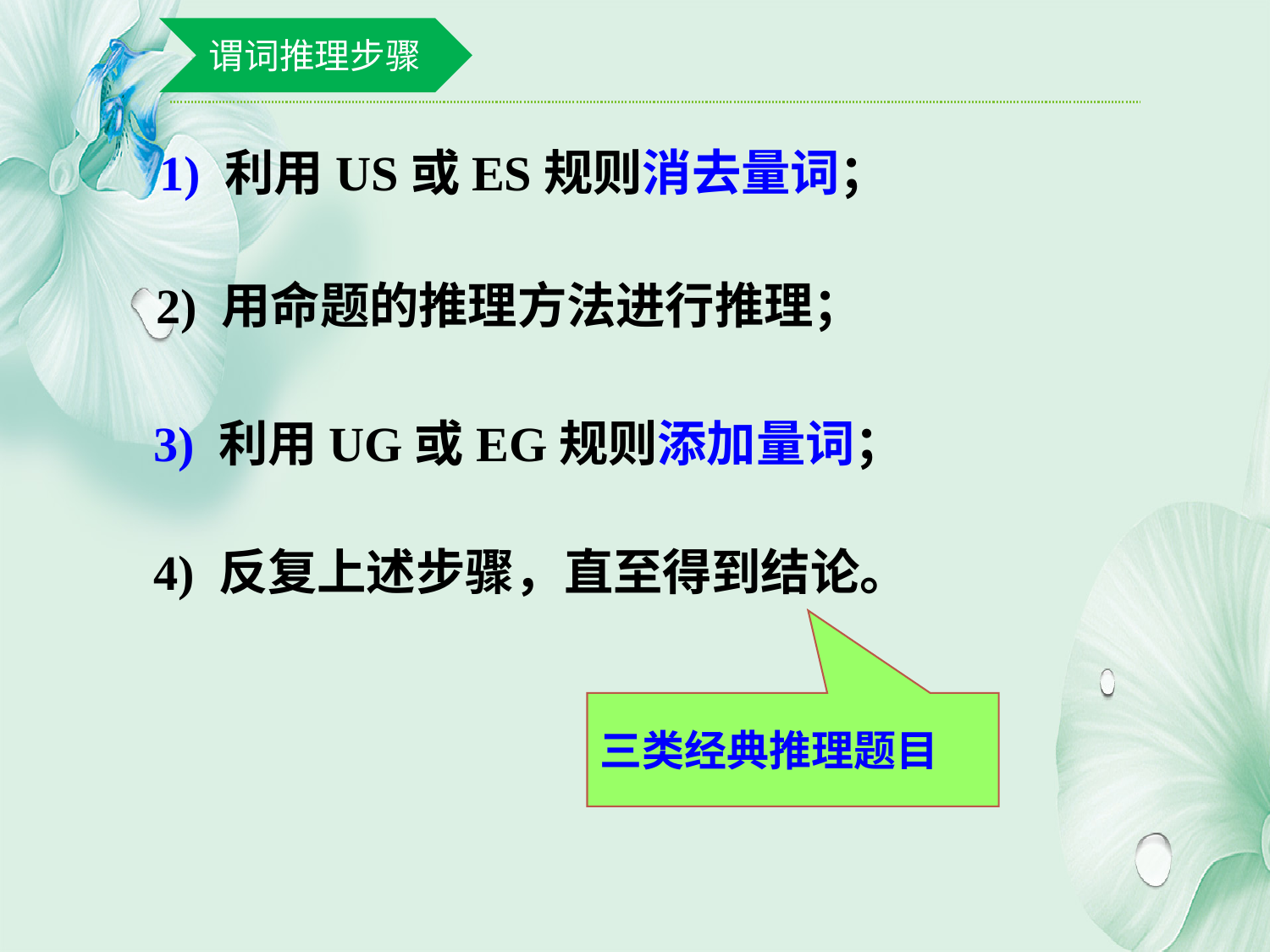

谓词推理步骤
 1) 利用US或ES规则消去量词；
 2) 用命题的推理方法进行推理；
 3) 利用UG或EG规则添加量词；
 4) 反复上述步骤，直至得到结论。
三类经典推理题目